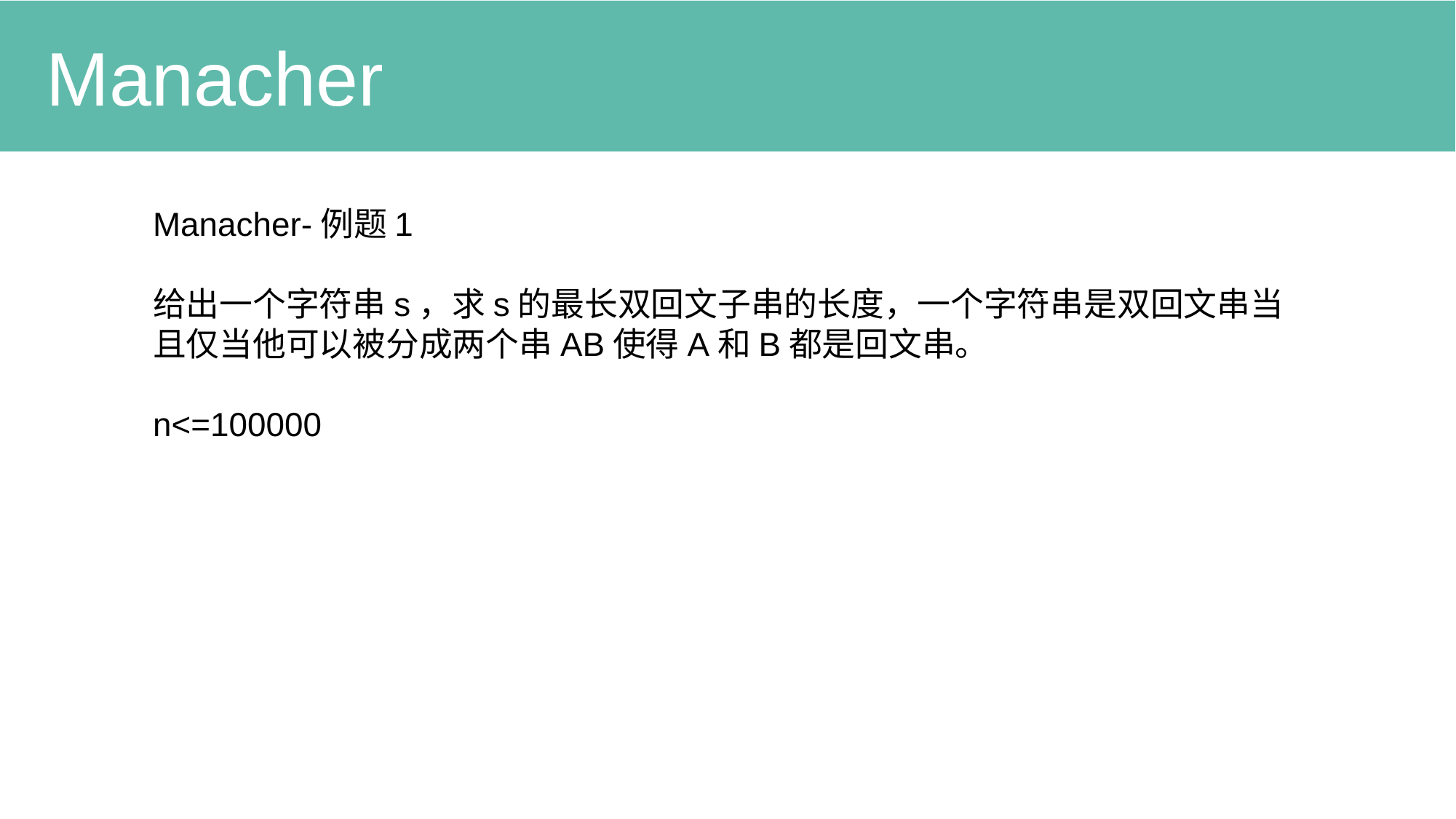

Manacher
Manacher-例题1

给出一个字符串s，求s的最长双回文子串的长度，一个字符串是双回文串当且仅当他可以被分成两个串AB使得A和B都是回文串。

n<=100000